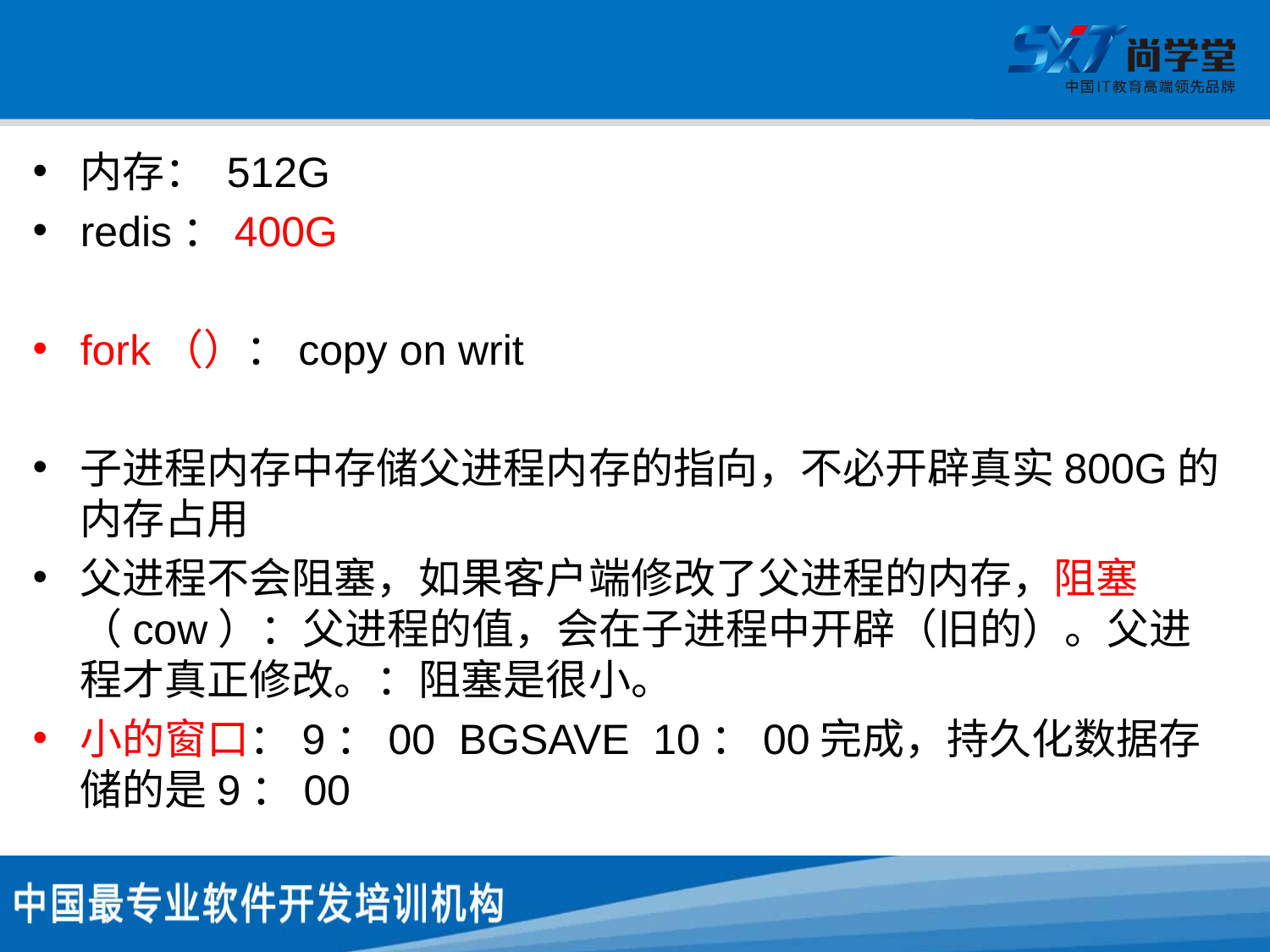

#
内存： 512G
redis：400G

fork（）：copy on writ

子进程内存中存储父进程内存的指向，不必开辟真实800G的内存占用
父进程不会阻塞，如果客户端修改了父进程的内存，阻塞（cow）：父进程的值，会在子进程中开辟（旧的）。父进程才真正修改。：阻塞是很小。
小的窗口：9：00  BGSAVE  10：00完成，持久化数据存储的是9：00